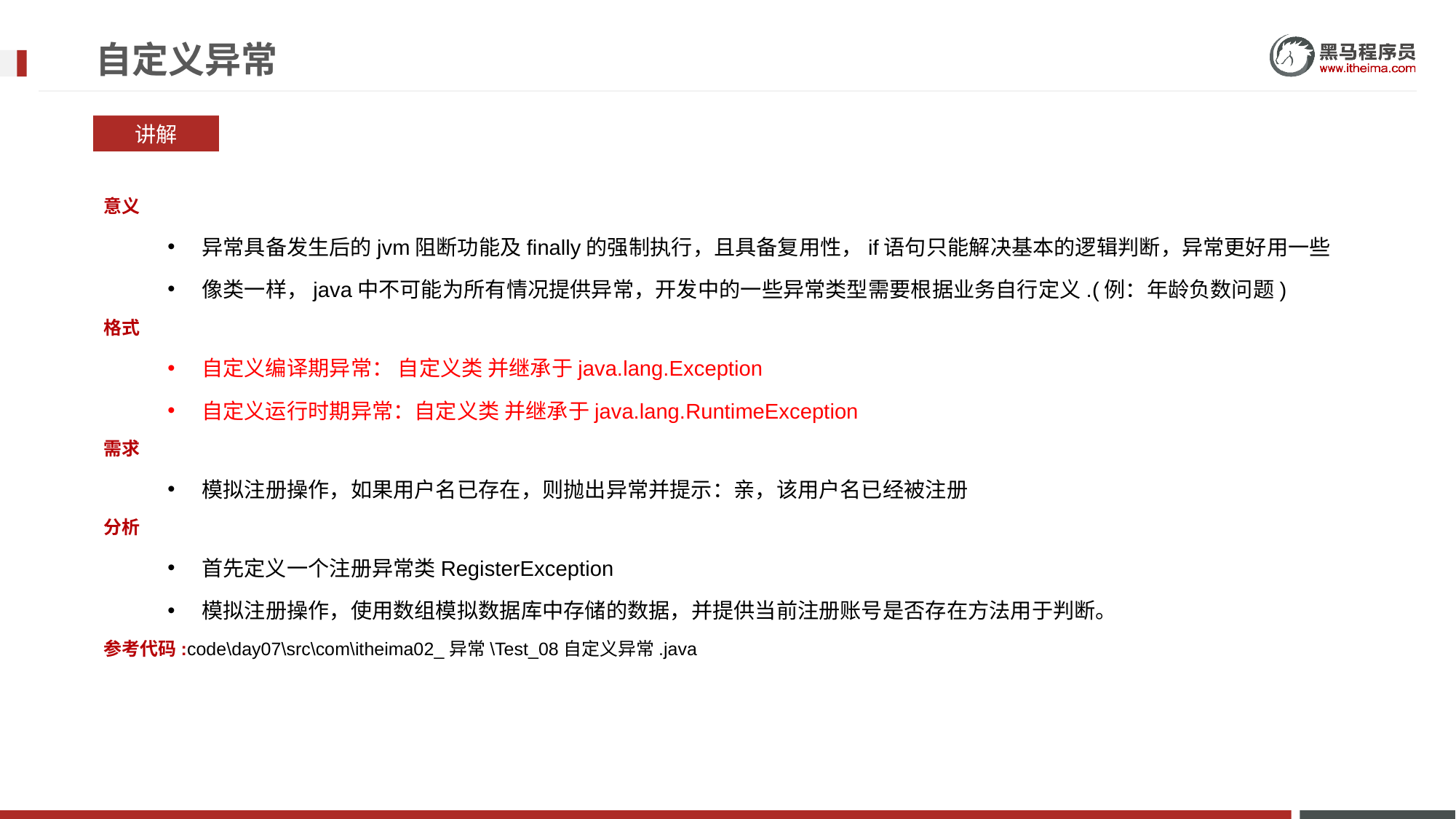

# 自定义异常
讲解
意义
异常具备发生后的jvm阻断功能及finally的强制执行，且具备复用性，if语句只能解决基本的逻辑判断，异常更好用一些
像类一样，java中不可能为所有情况提供异常，开发中的一些异常类型需要根据业务自行定义.(例：年龄负数问题)
格式
自定义编译期异常： 自定义类 并继承于java.lang.Exception
自定义运行时期异常：自定义类 并继承于java.lang.RuntimeException
需求
模拟注册操作，如果用户名已存在，则抛出异常并提示：亲，该用户名已经被注册
分析
首先定义一个注册异常类RegisterException
模拟注册操作，使用数组模拟数据库中存储的数据，并提供当前注册账号是否存在方法用于判断。
参考代码:code\day07\src\com\itheima02_异常\Test_08自定义异常.java